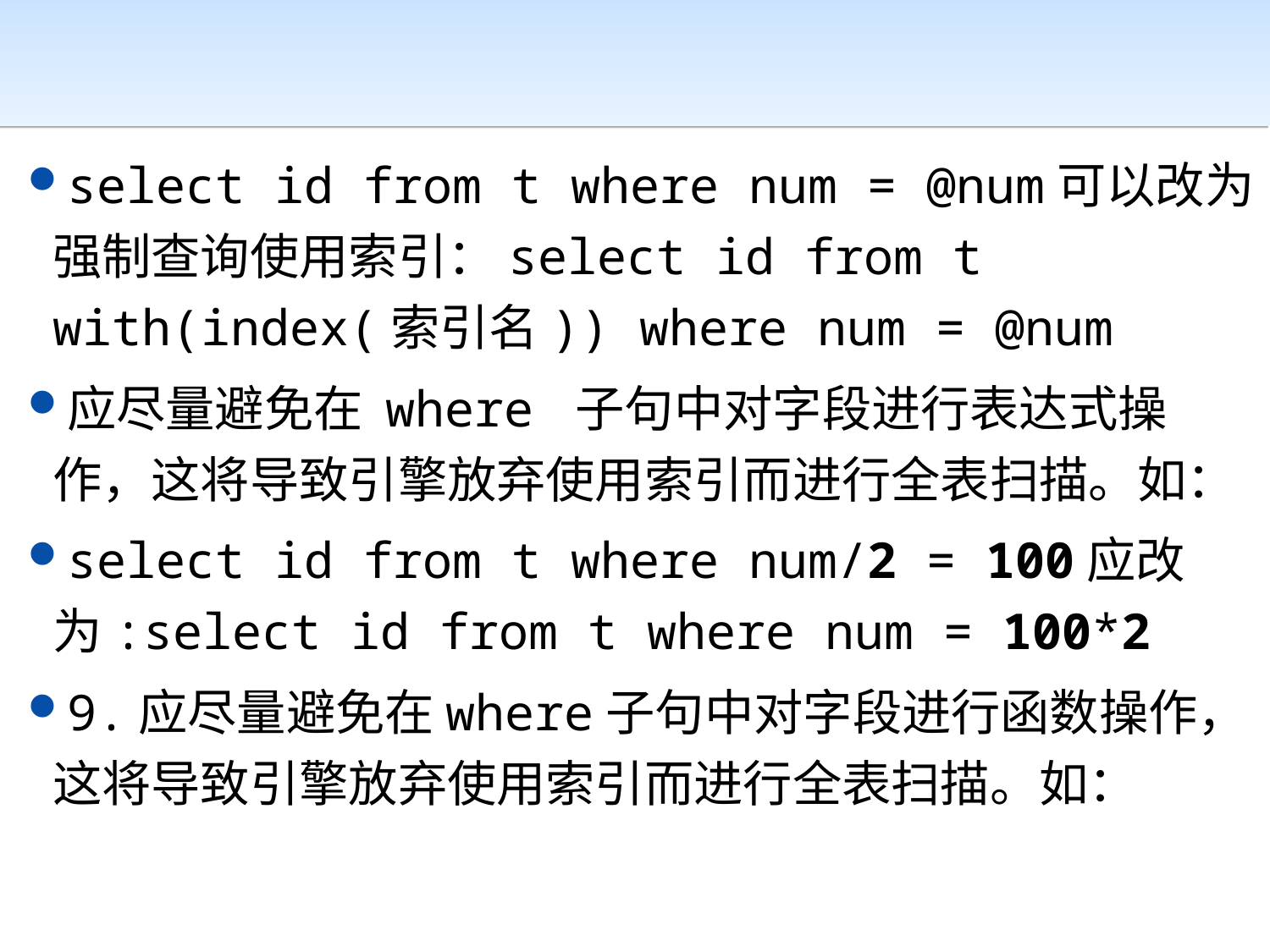

#
select id from t where num = @num可以改为强制查询使用索引：select id from t with(index(索引名)) where num = @num
应尽量避免在 where 子句中对字段进行表达式操作，这将导致引擎放弃使用索引而进行全表扫描。如：
select id from t where num/2 = 100应改为:select id from t where num = 100*2
9.应尽量避免在where子句中对字段进行函数操作，这将导致引擎放弃使用索引而进行全表扫描。如：